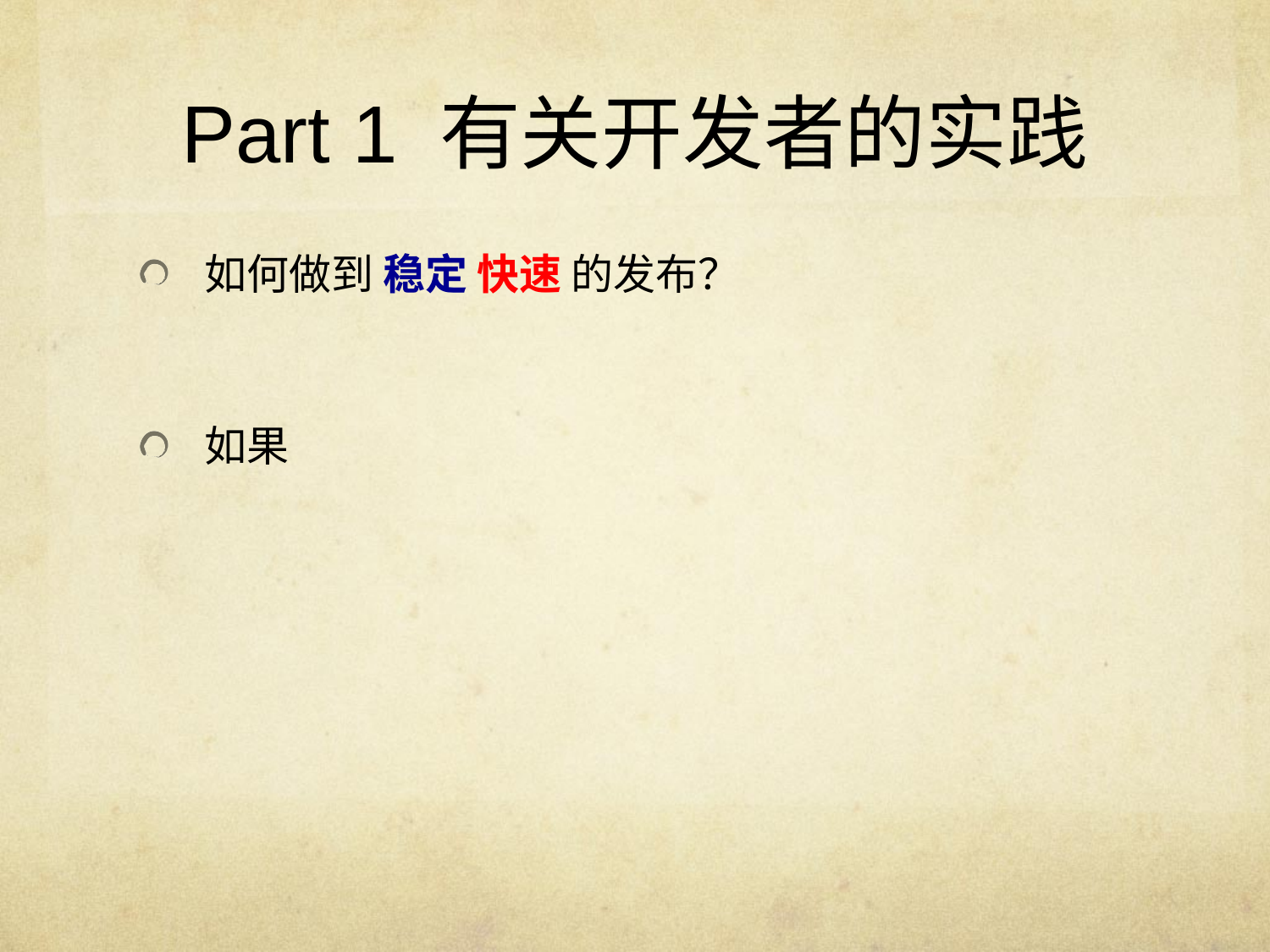

# Part 1 有关开发者的实践
如何做到 稳定 快速 的发布？

如果